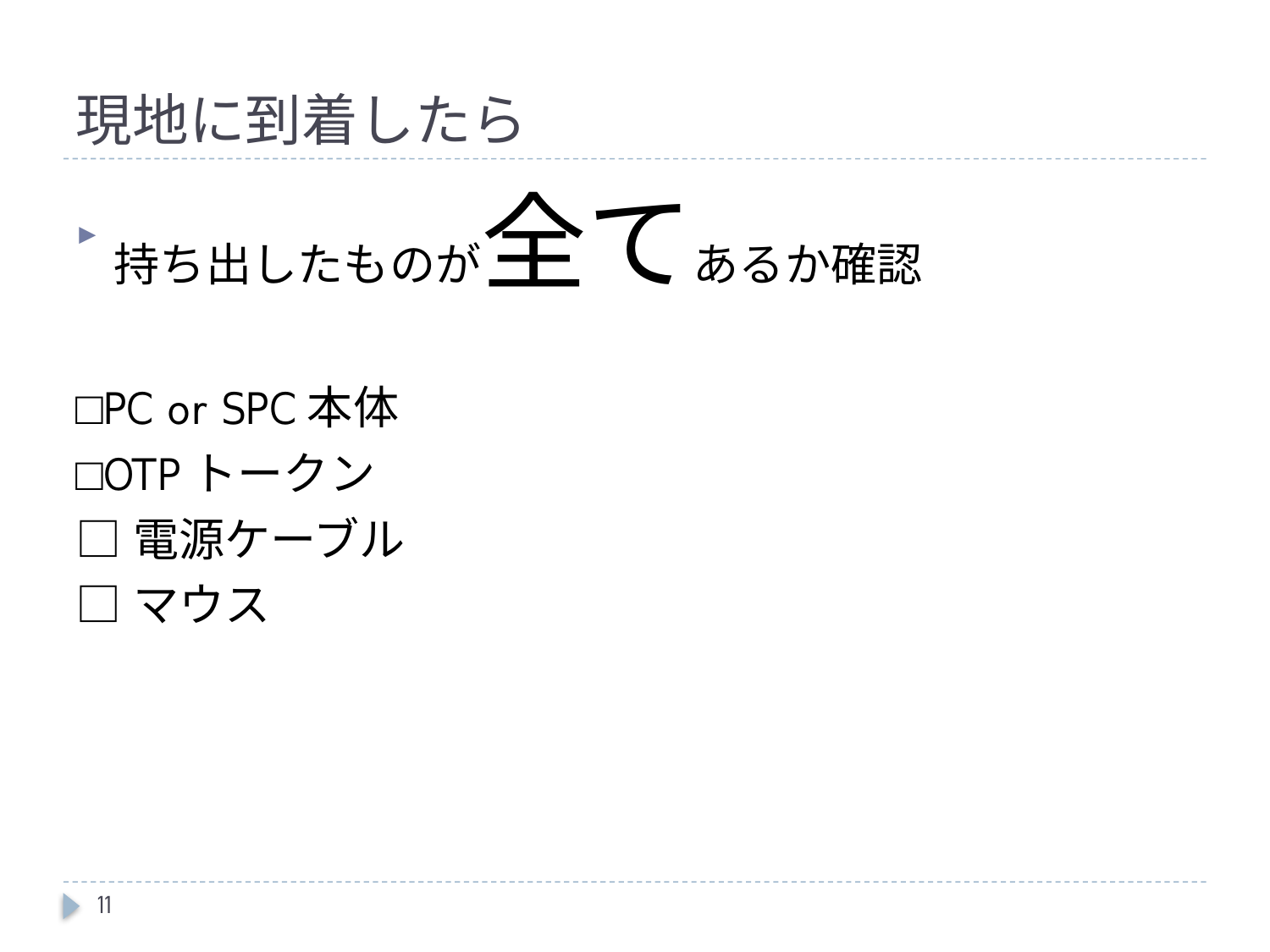

# 現地に到着したら
持ち出したものが全てあるか確認

□PC or SPC本体
□OTPトークン
□電源ケーブル
□マウス

11